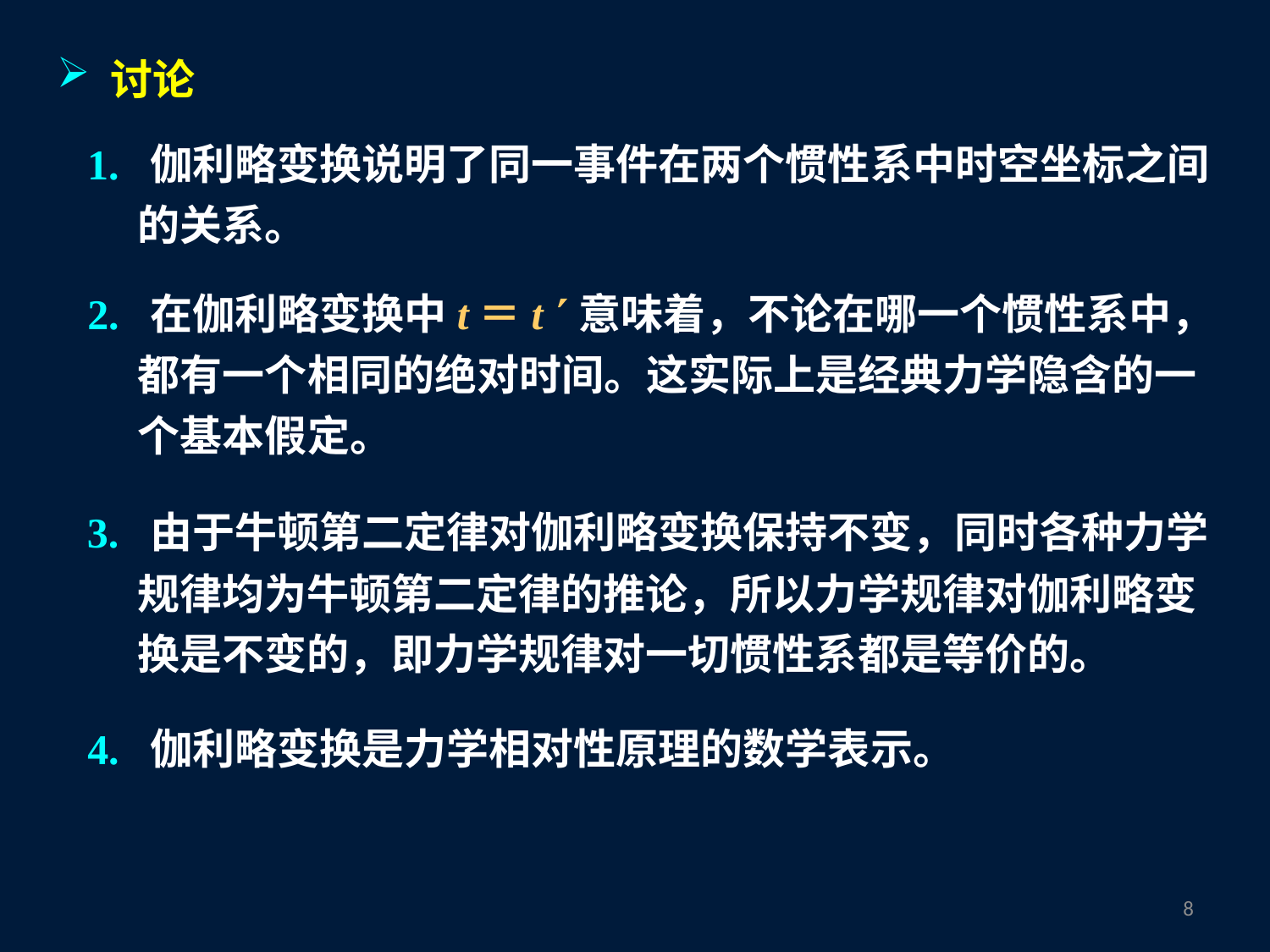

讨论
1.  伽利略变换说明了同一事件在两个惯性系中时空坐标之间的关系。
2.  在伽利略变换中t＝t ′意味着，不论在哪一个惯性系中，都有一个相同的绝对时间。这实际上是经典力学隐含的一个基本假定。
3.  由于牛顿第二定律对伽利略变换保持不变，同时各种力学规律均为牛顿第二定律的推论，所以力学规律对伽利略变换是不变的，即力学规律对一切惯性系都是等价的。
4.  伽利略变换是力学相对性原理的数学表示。
8